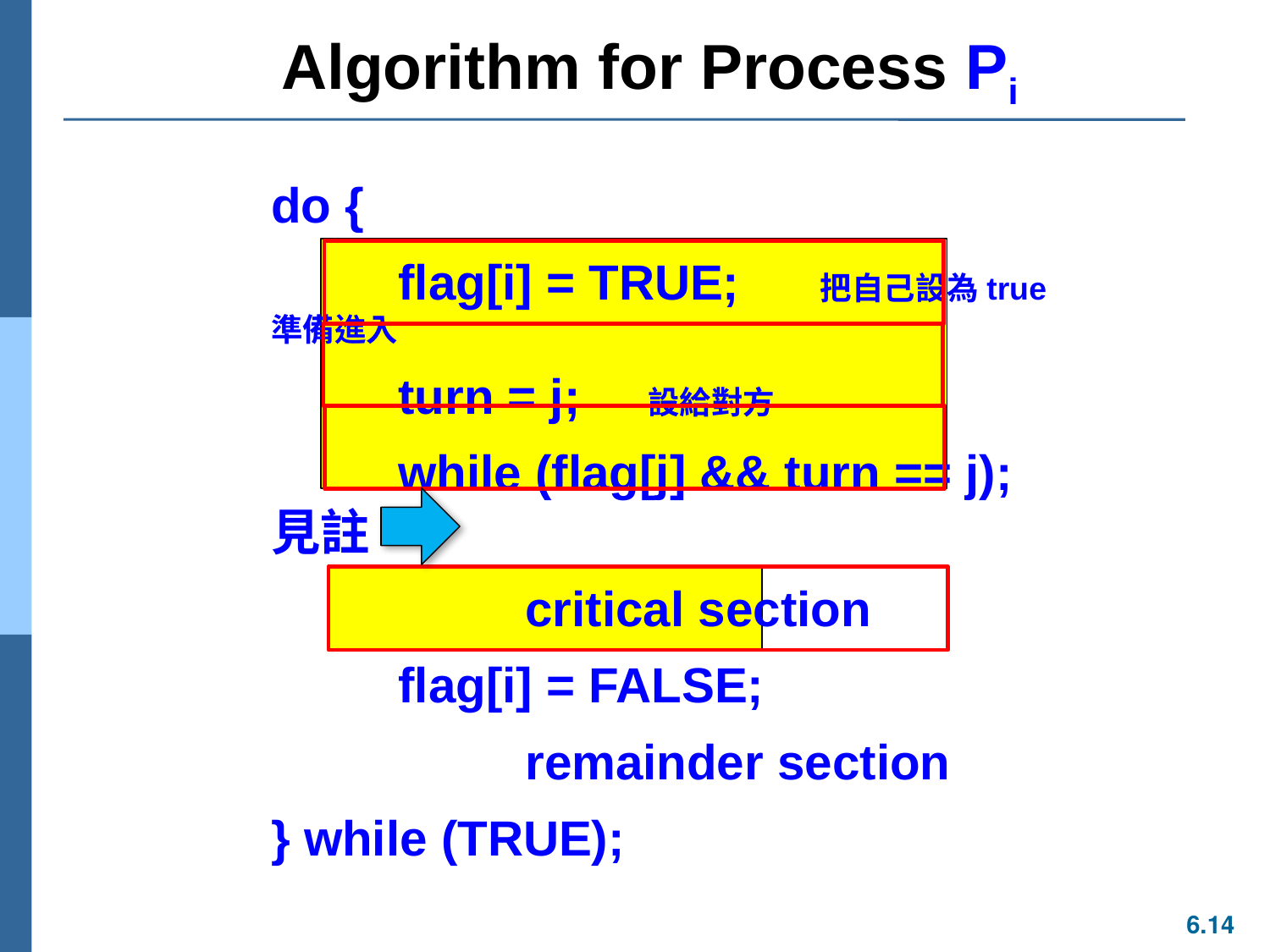

# Algorithm for Process Pi
	do {
		flag[i] = TRUE;     把自己設為true準備進入
		turn = j;    設給對方
		while (flag[j] && turn == j); 見註
			critical section
		flag[i] = FALSE;
			remainder section
	} while (TRUE);